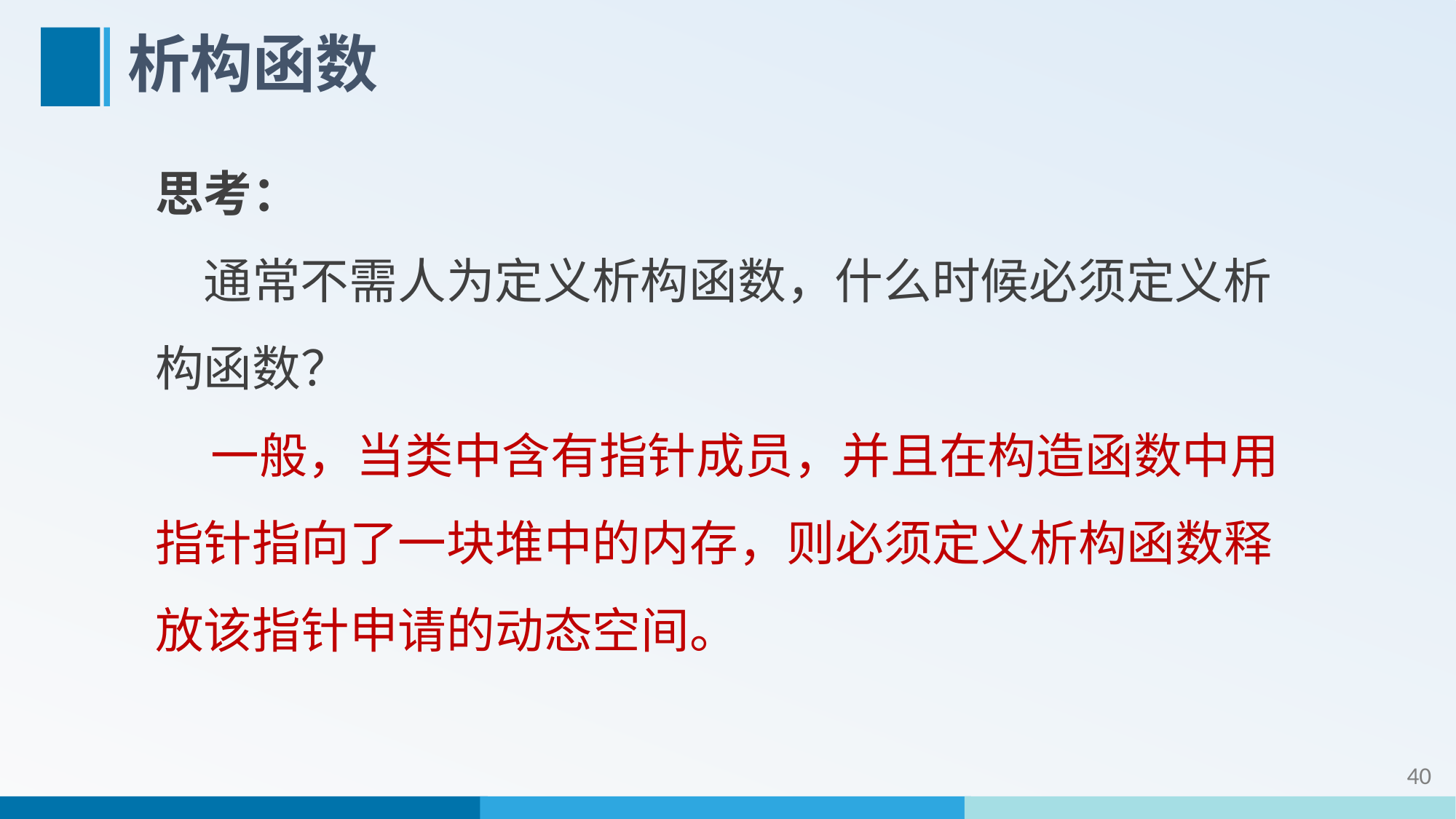

# 析构函数
思考：
    通常不需人为定义析构函数，什么时候必须定义析构函数？
    一般，当类中含有指针成员，并且在构造函数中用指针指向了一块堆中的内存，则必须定义析构函数释放该指针申请的动态空间。